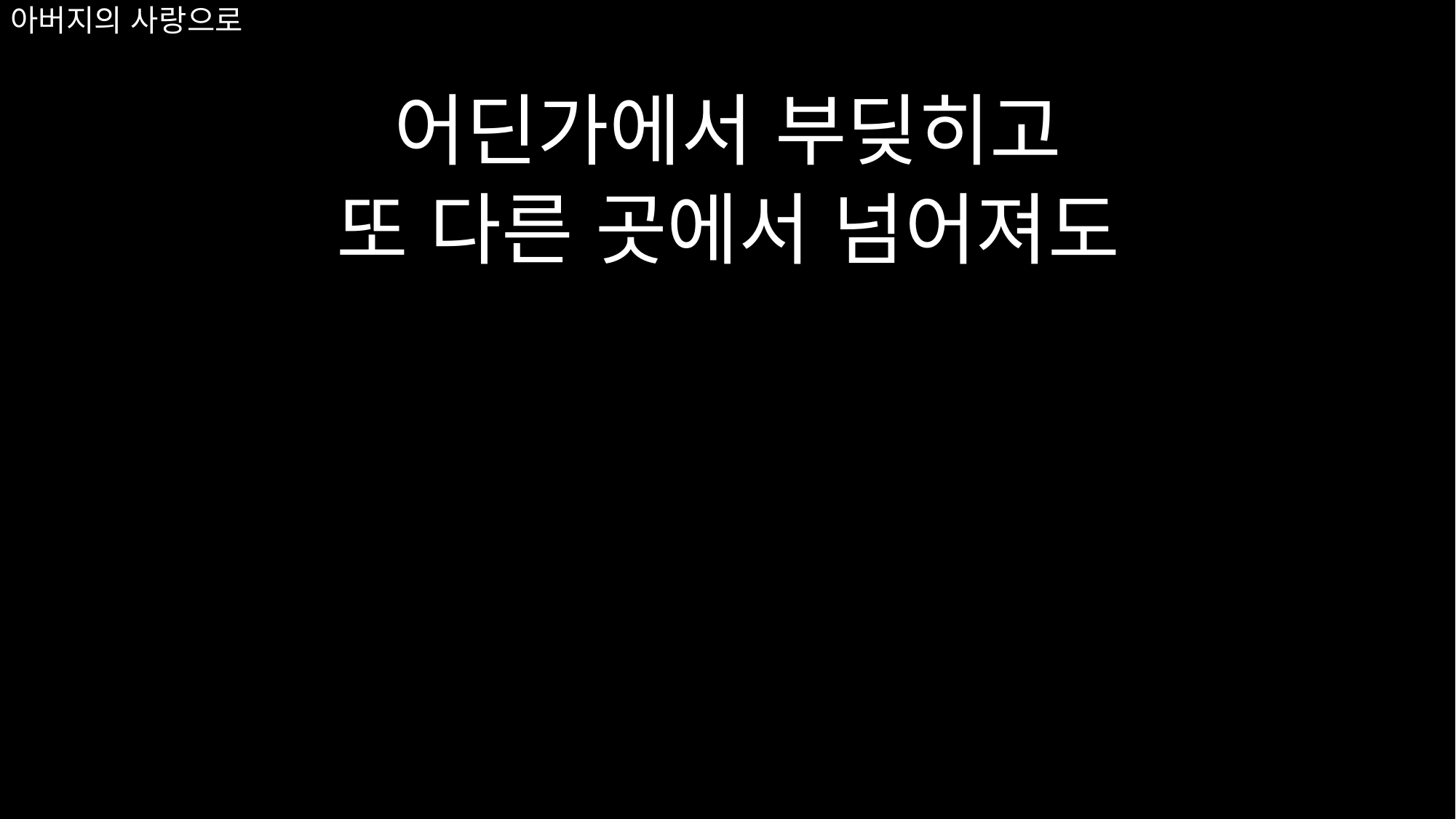

어딘가에서 부딪히고
또 다른 곳에서 넘어져도

# 아버지의 사랑으로